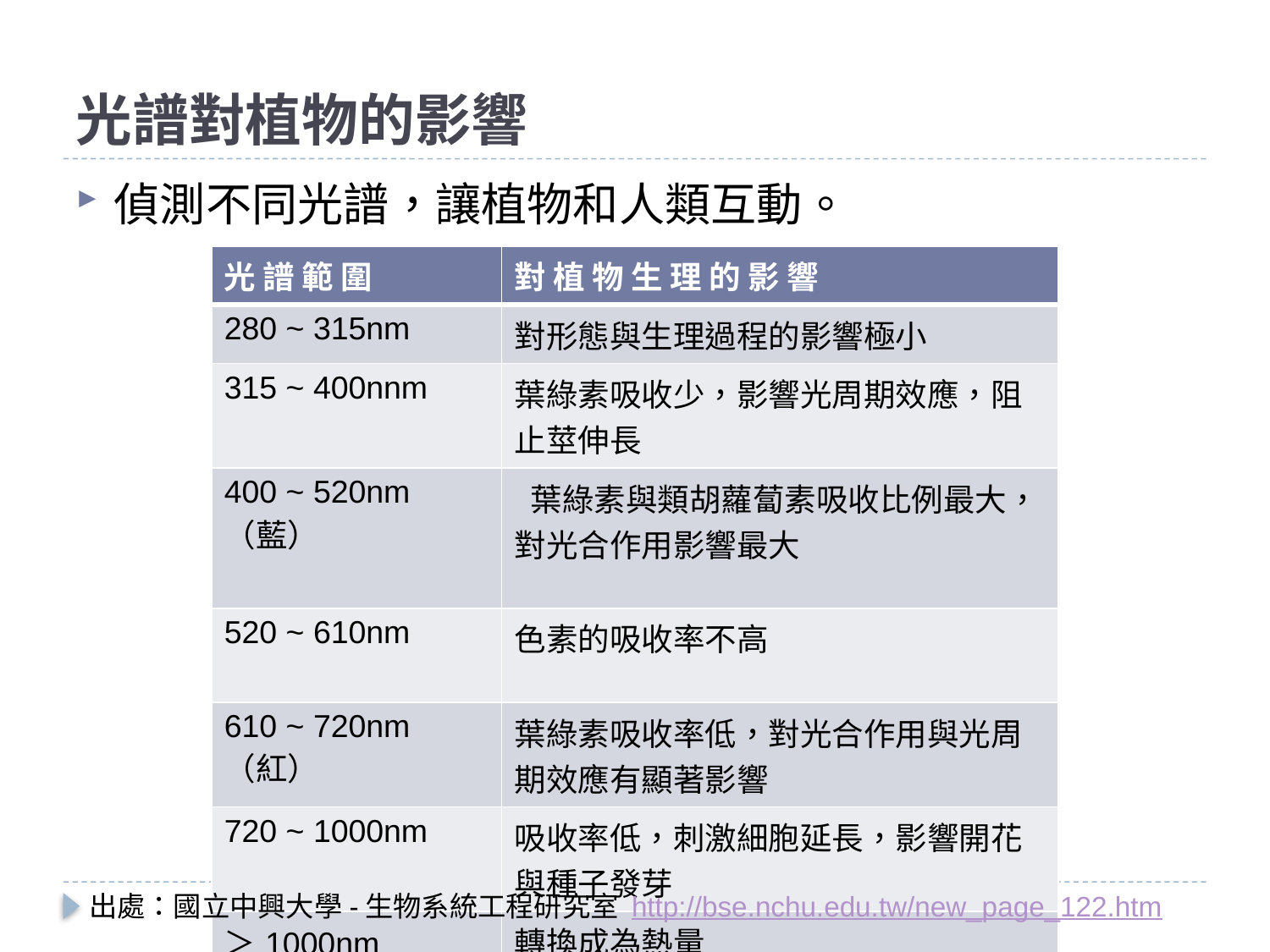

# 光譜對植物的影響
偵測不同光譜，讓植物和人類互動。

| 光 譜 範 圍 | 對 植 物 生 理 的 影 響 |
| --- | --- |
| 280 ~ 315nm | 對形態與生理過程的影響極小 |
| 315 ~ 400nnm | 葉綠素吸收少，影響光周期效應，阻止莖伸長 |
| 400 ~ 520nm（藍） | 葉綠素與類胡蘿蔔素吸收比例最大，對光合作用影響最大 |
| 520 ~ 610nm | 色素的吸收率不高 |
| 610 ~ 720nm（紅） | 葉綠素吸收率低，對光合作用與光周期效應有顯著影響 |
| 720 ~ 1000nm | 吸收率低，刺激細胞延長，影響開花與種子發芽 |
| ＞1000nm | 轉換成為熱量 |
出處：國立中興大學-生物系統工程研究室 http://bse.nchu.edu.tw/new_page_122.htm